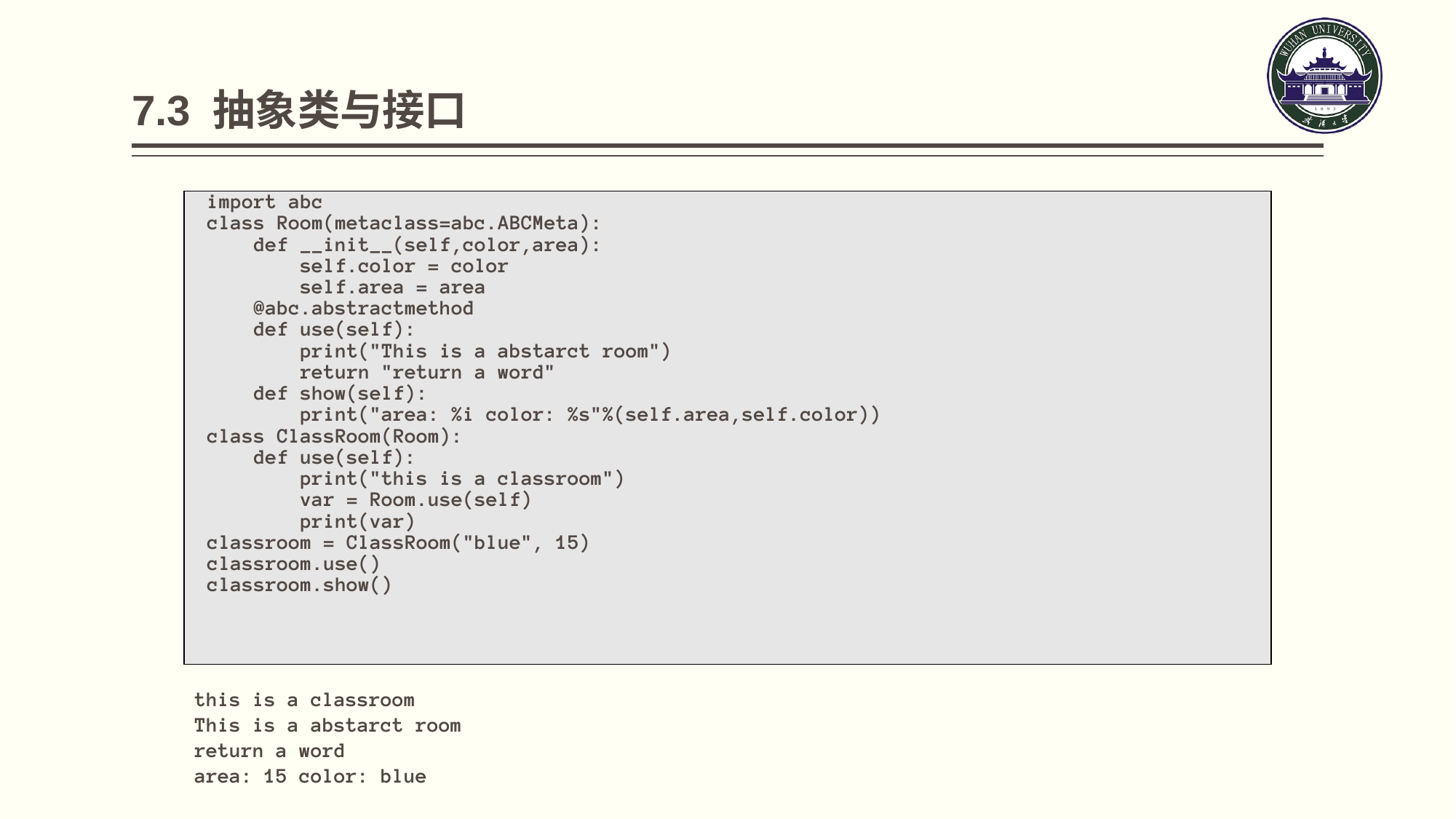

# 7.3 抽象类与接口
| import abc class Room(metaclass=abc.ABCMeta): def \_\_init\_\_(self,color,area): self.color = color self.area = area @abc.abstractmethod def use(self): print("This is a abstarct room") return "return a word" def show(self): print("area: %i color: %s"%(self.area,self.color)) class ClassRoom(Room): def use(self): print("this is a classroom") var = Room.use(self) print(var) classroom = ClassRoom("blue", 15) classroom.use() classroom.show() |
| --- |
this is a classroom
This is a abstarct room
return a word
area: 15 color: blue